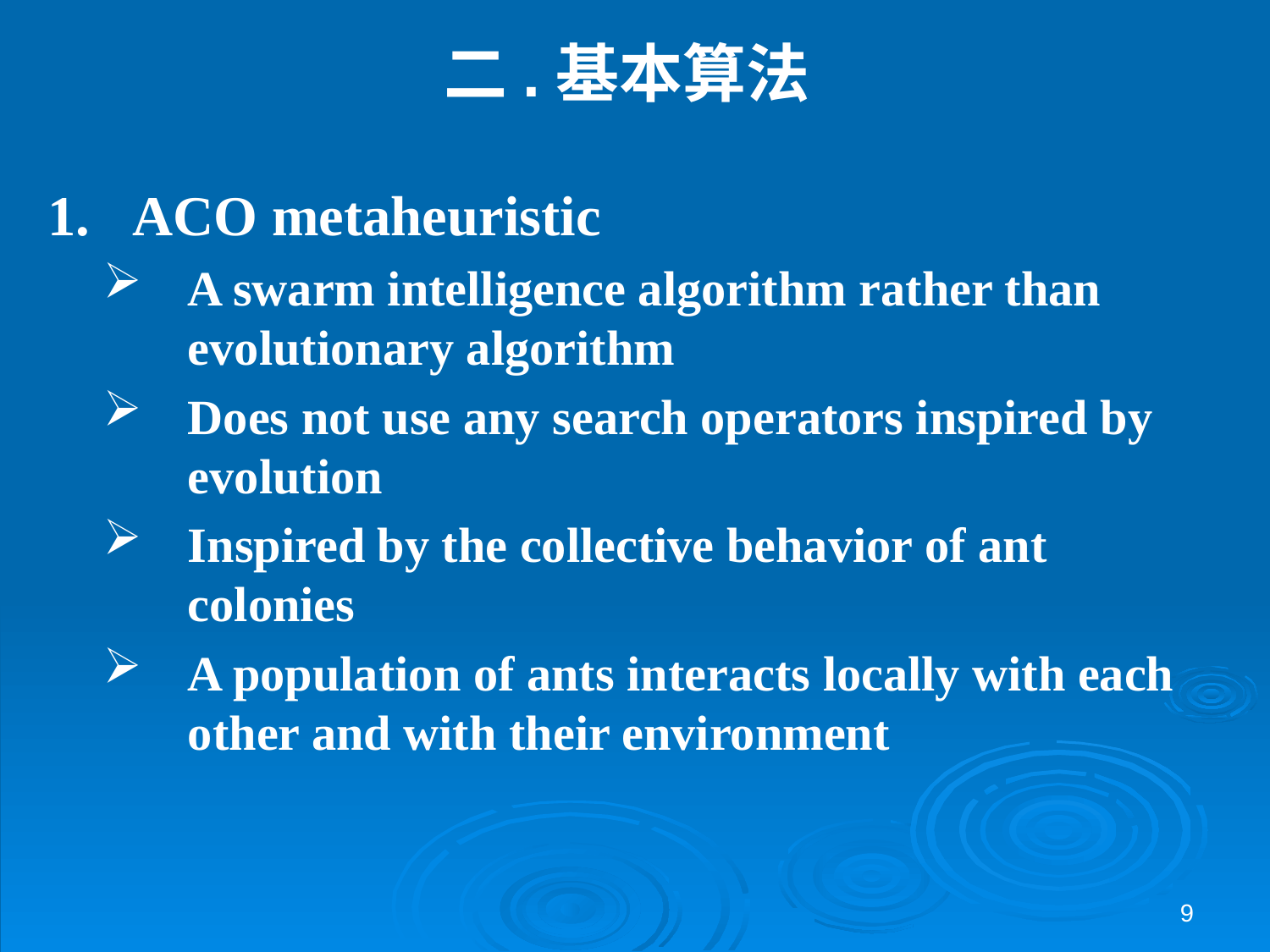

# 二.基本算法
ACO metaheuristic
A swarm intelligence algorithm rather than evolutionary algorithm
Does not use any search operators inspired by evolution
Inspired by the collective behavior of ant colonies
A population of ants interacts locally with each other and with their environment
9